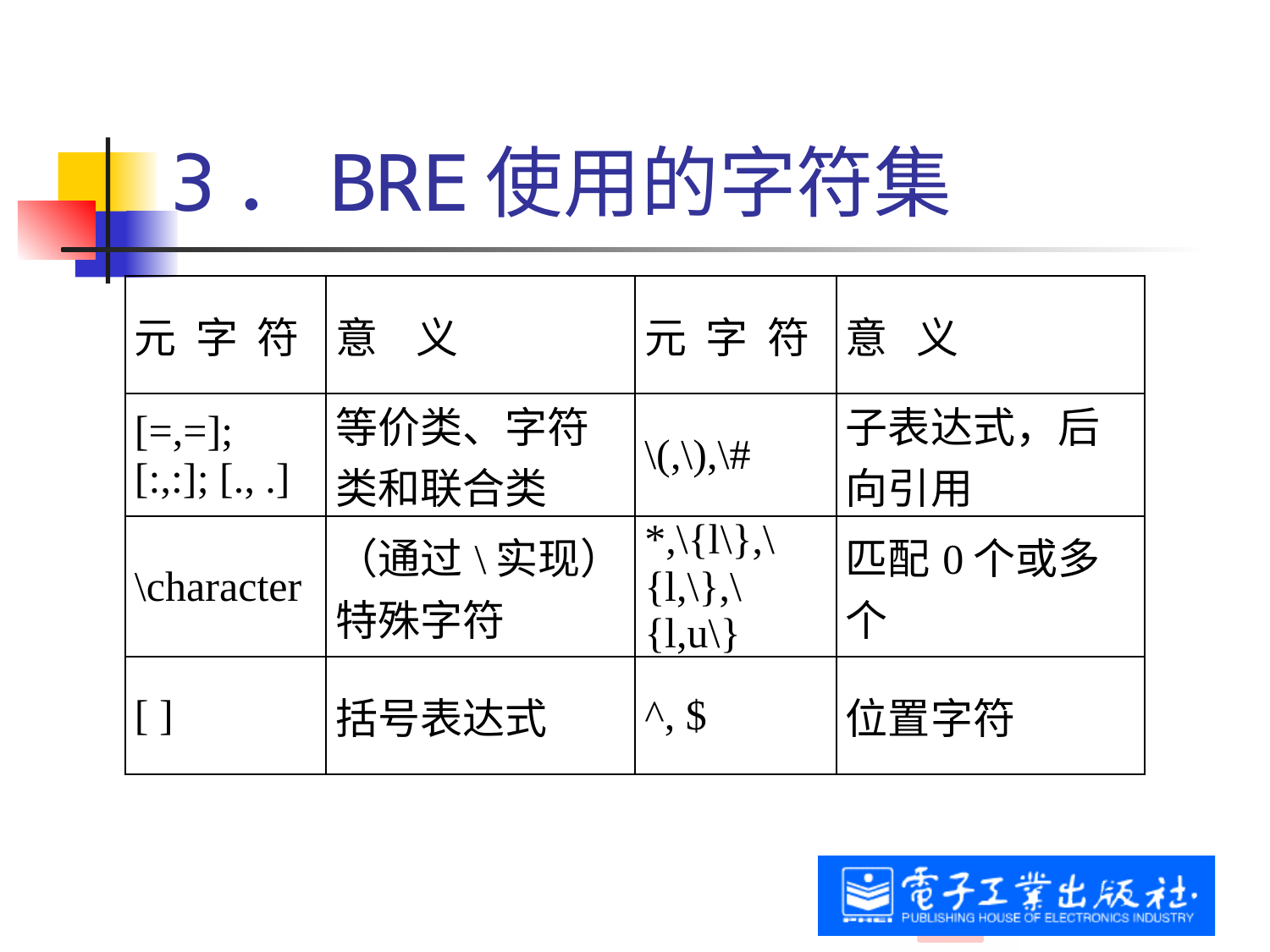

# 3．BRE使用的字符集
| 元 字 符 | 意 义 | 元 字 符 | 意 义 |
| --- | --- | --- | --- |
| [=,=]; [:,:]; [., .] | 等价类、字符类和联合类 | \(,\),\# | 子表达式，后向引用 |
| \character | （通过\实现）特殊字符 | \*,\{l\},\{l,\},\{l,u\} | 匹配0个或多个 |
| [ ] | 括号表达式 | ^, $ | 位置字符 |